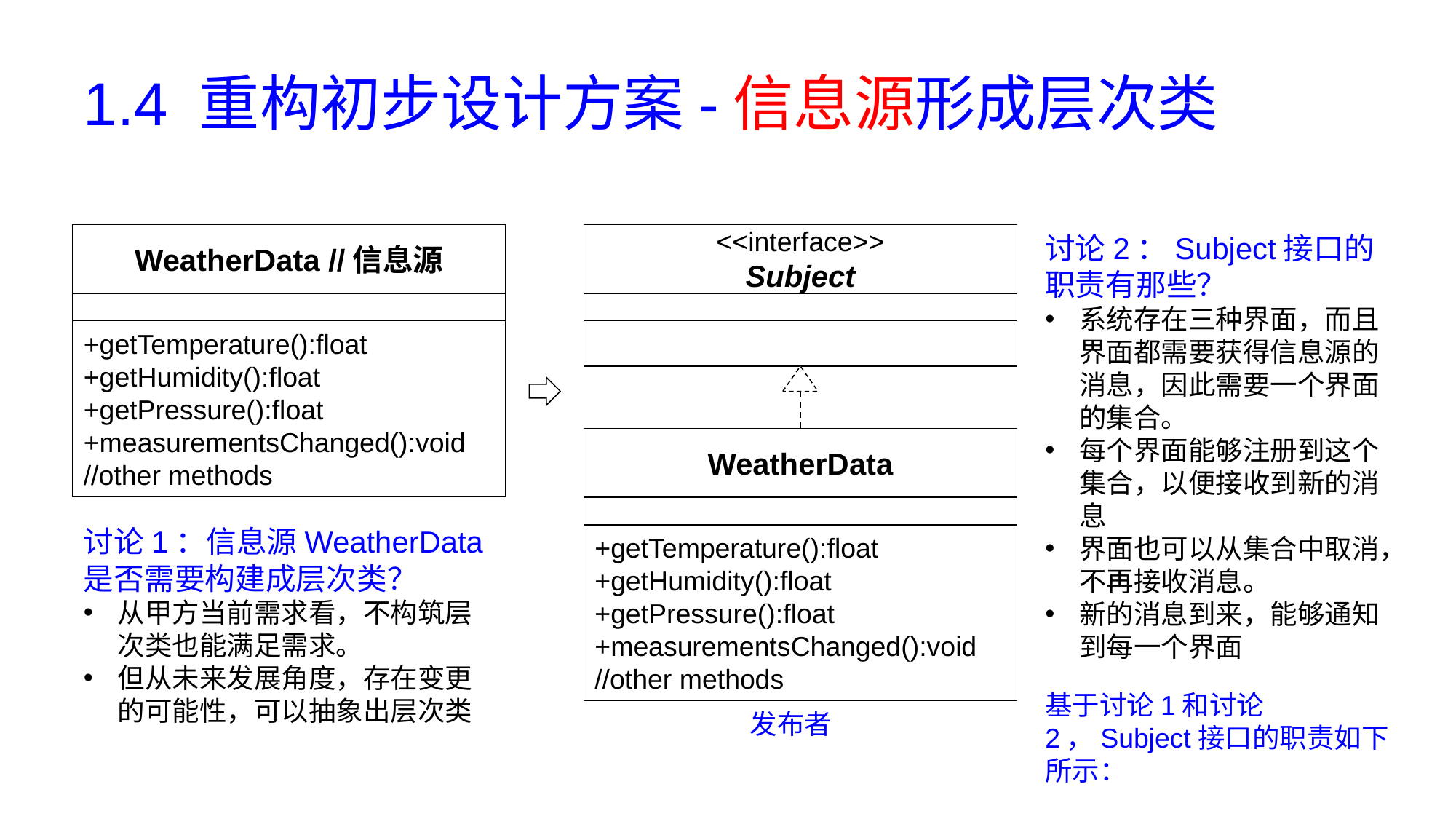

# 1.4 重构初步设计方案-信息源形成层次类
讨论2：Subject接口的职责有那些？
系统存在三种界面，而且界面都需要获得信息源的消息，因此需要一个界面的集合。
每个界面能够注册到这个集合，以便接收到新的消息
界面也可以从集合中取消，不再接收消息。
新的消息到来，能够通知到每一个界面
WeatherData //信息源
+getTemperature():float
+getHumidity():float
+getPressure():float
+measurementsChanged():void
//other methods

<<interface>>
Subject

WeatherData
+getTemperature():float
+getHumidity():float
+getPressure():float
+measurementsChanged():void
//other methods

讨论1：信息源WeatherData是否需要构建成层次类？
从甲方当前需求看，不构筑层次类也能满足需求。
但从未来发展角度，存在变更的可能性，可以抽象出层次类
基于讨论1和讨论2，Subject接口的职责如下所示：
发布者
13